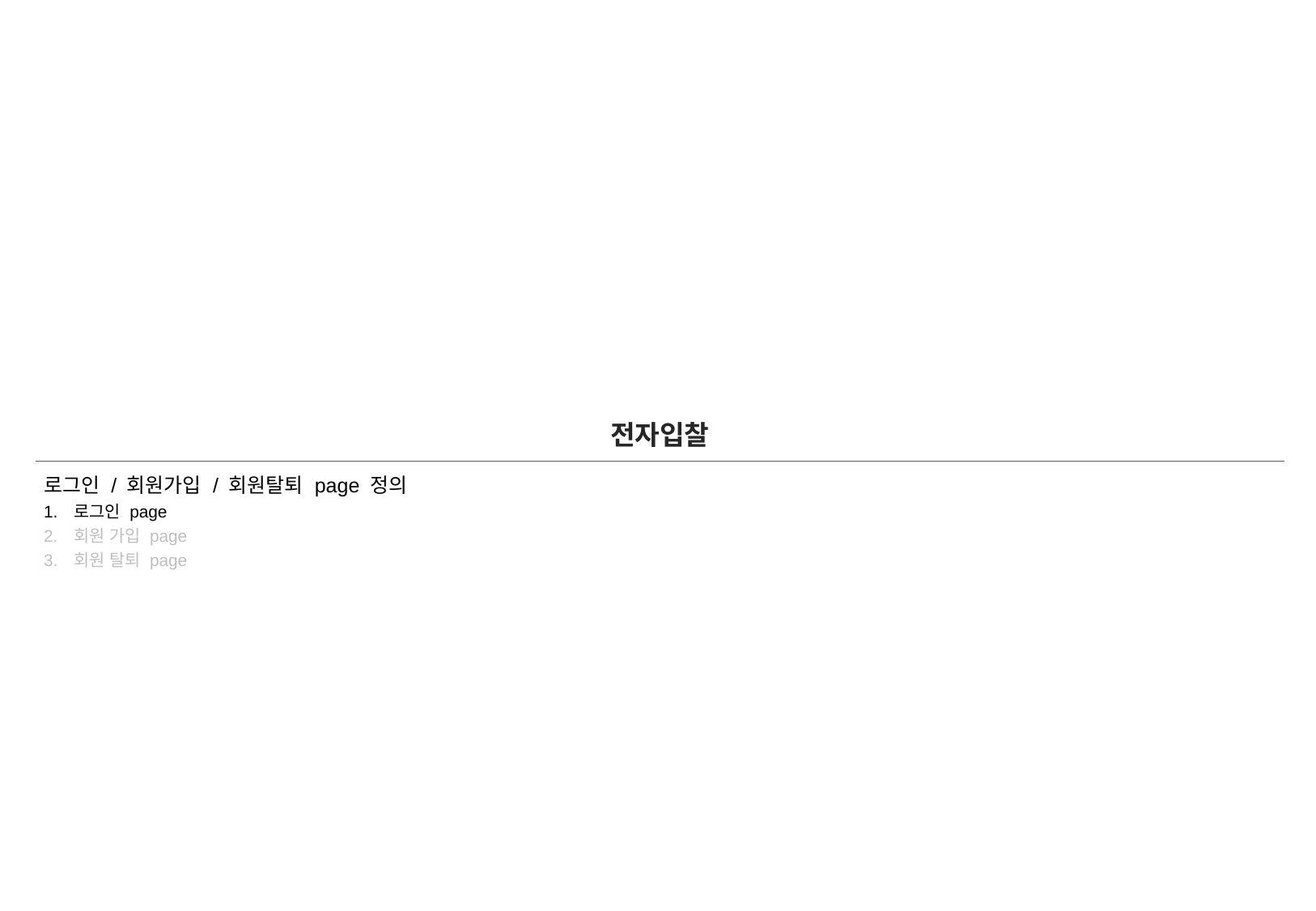

| 전자입찰 |
| --- |
| 로그인 / 회원가입 / 회원탈퇴 page 정의 로그인 page 회원 가입 page 회원 탈퇴 page |